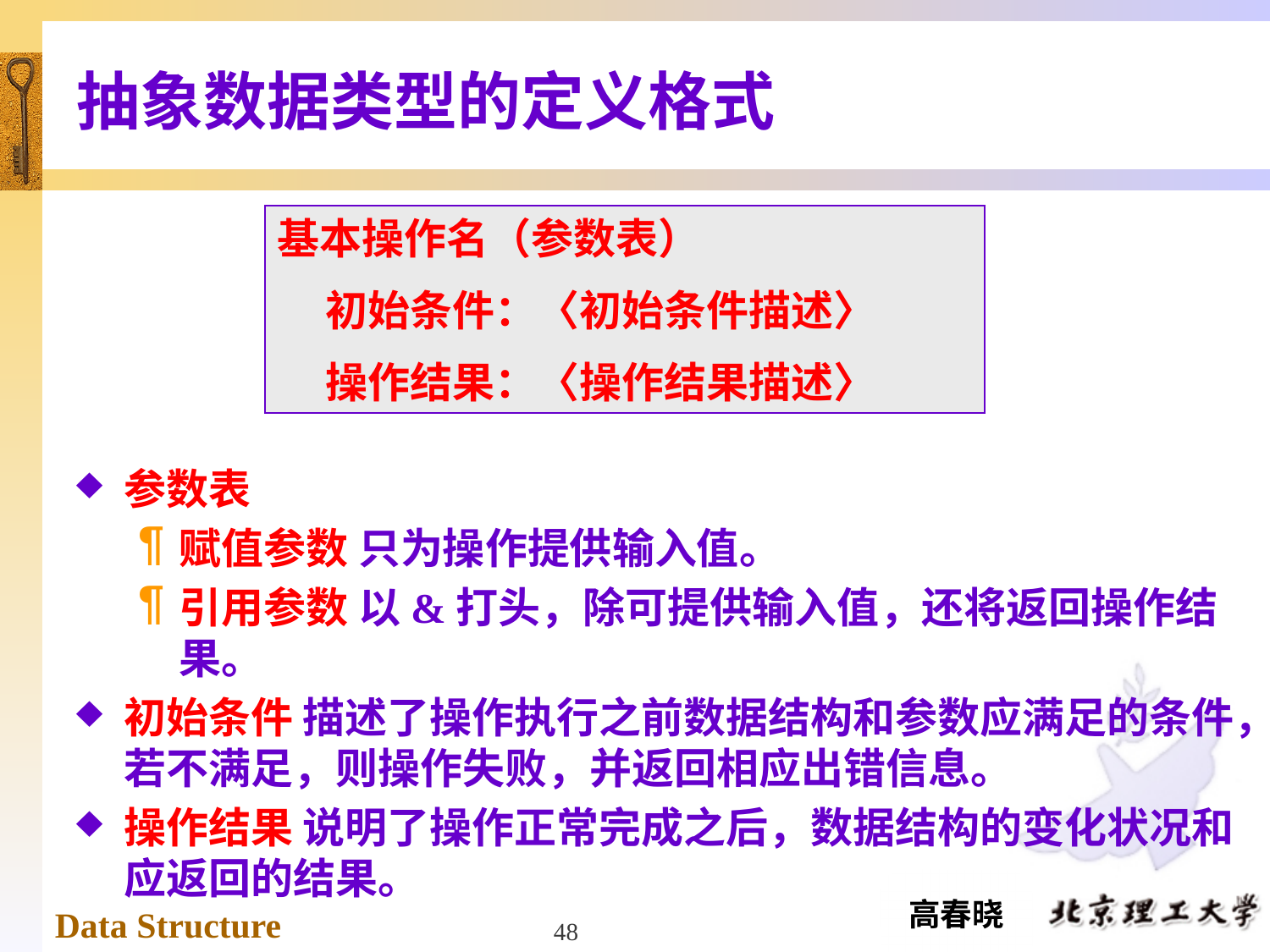

# 抽象数据类型的定义格式
基本操作名（参数表）
    初始条件：〈初始条件描述〉
    操作结果：〈操作结果描述〉
参数表
赋值参数 只为操作提供输入值。
引用参数 以&打头，除可提供输入值，还将返回操作结果。
初始条件 描述了操作执行之前数据结构和参数应满足的条件，若不满足，则操作失败，并返回相应出错信息。
操作结果 说明了操作正常完成之后，数据结构的变化状况和应返回的结果。
48